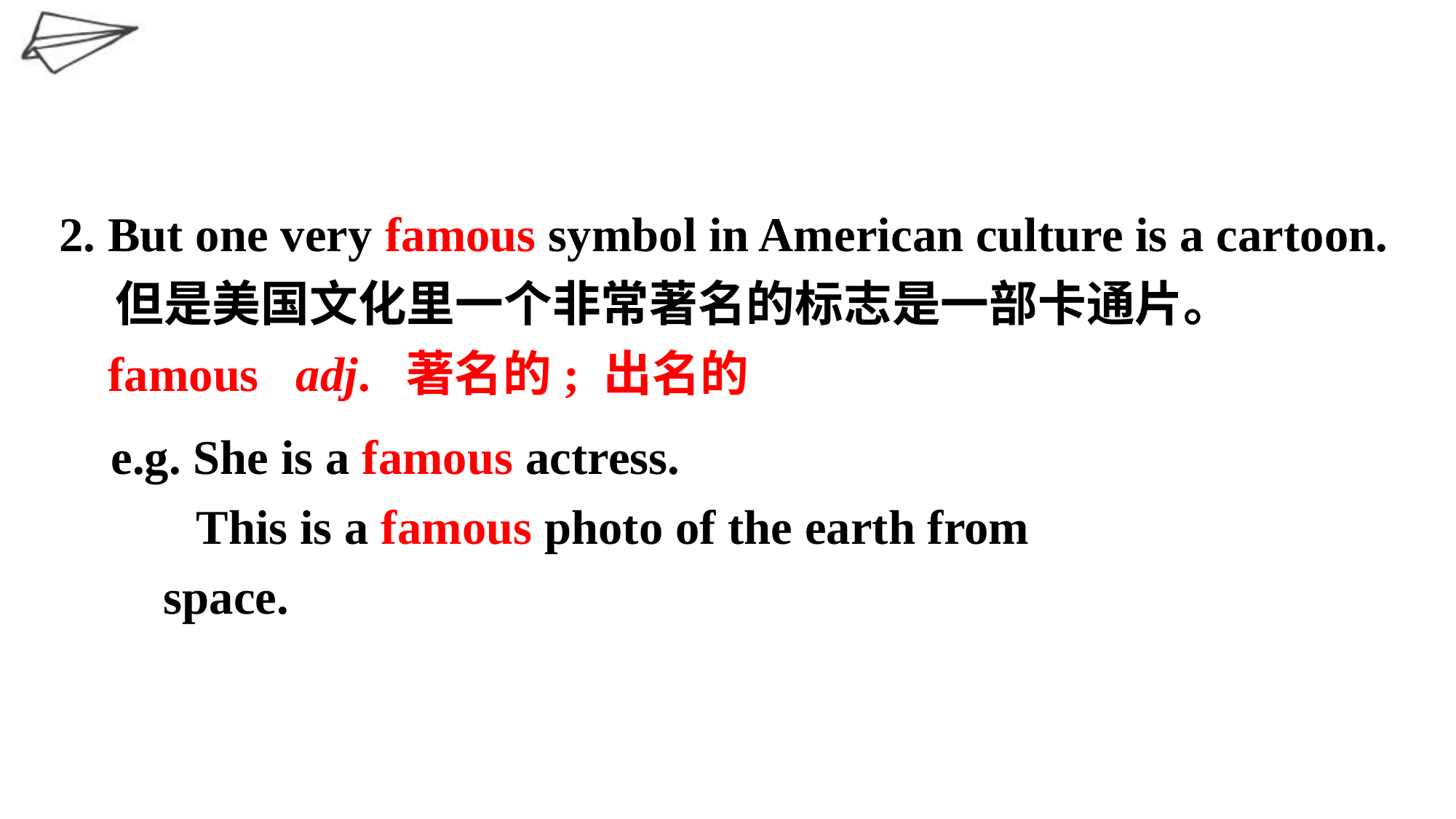

2. But one very famous symbol in American culture is a cartoon.
    但是美国文化里一个非常著名的标志是一部卡通片。
    famous   adj.  著名的; 出名的
e.g. She is a famous actress.
       This is a famous photo of the earth from space.